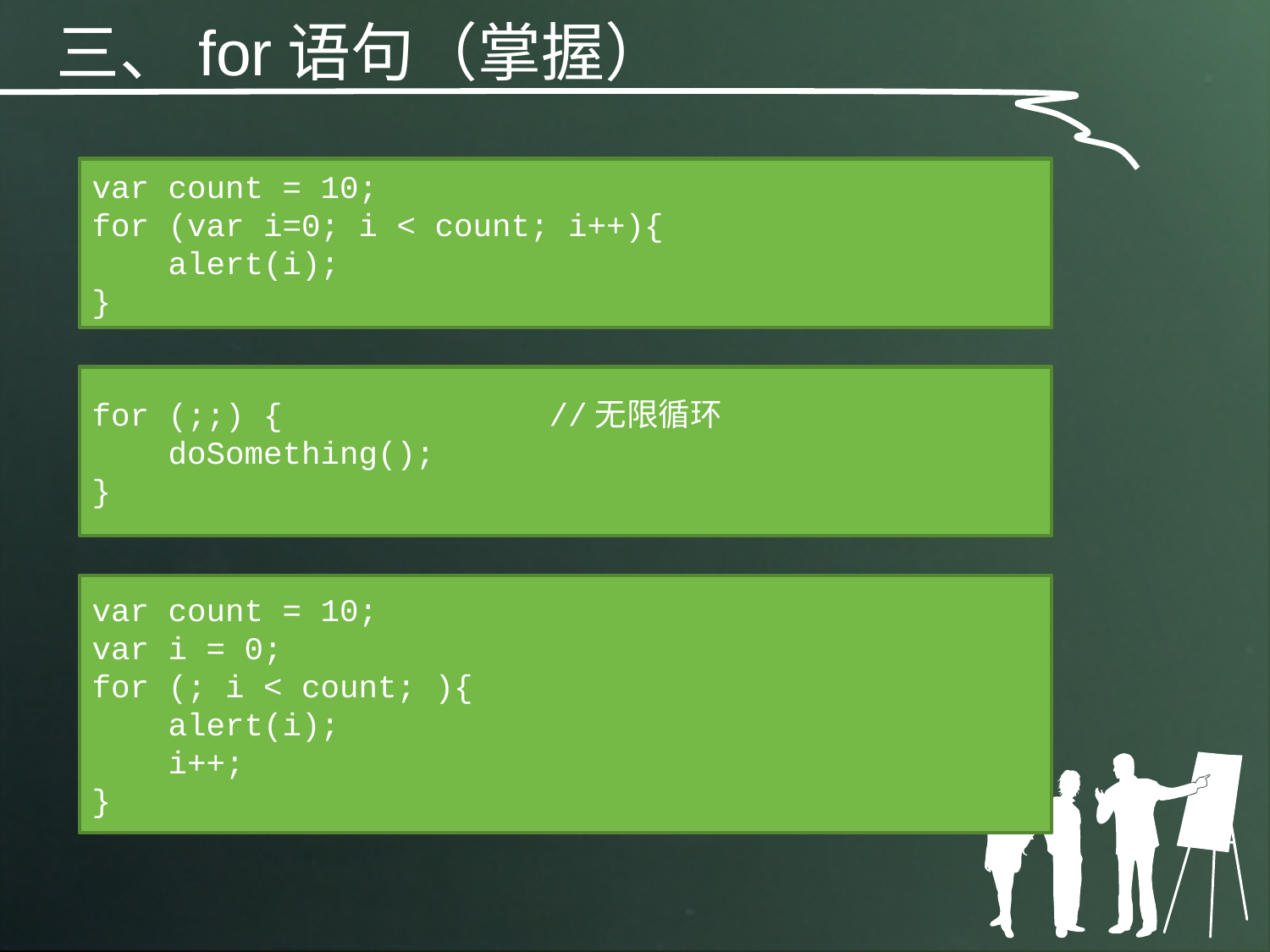

三、for语句（掌握）

var count = 10;
for (var i=0; i < count; i++){
    alert(i);
}
for (;;) {              //无限循环
    doSomething();
}
var count = 10;
var i = 0;
for (; i < count; ){
    alert(i);
    i++;
}